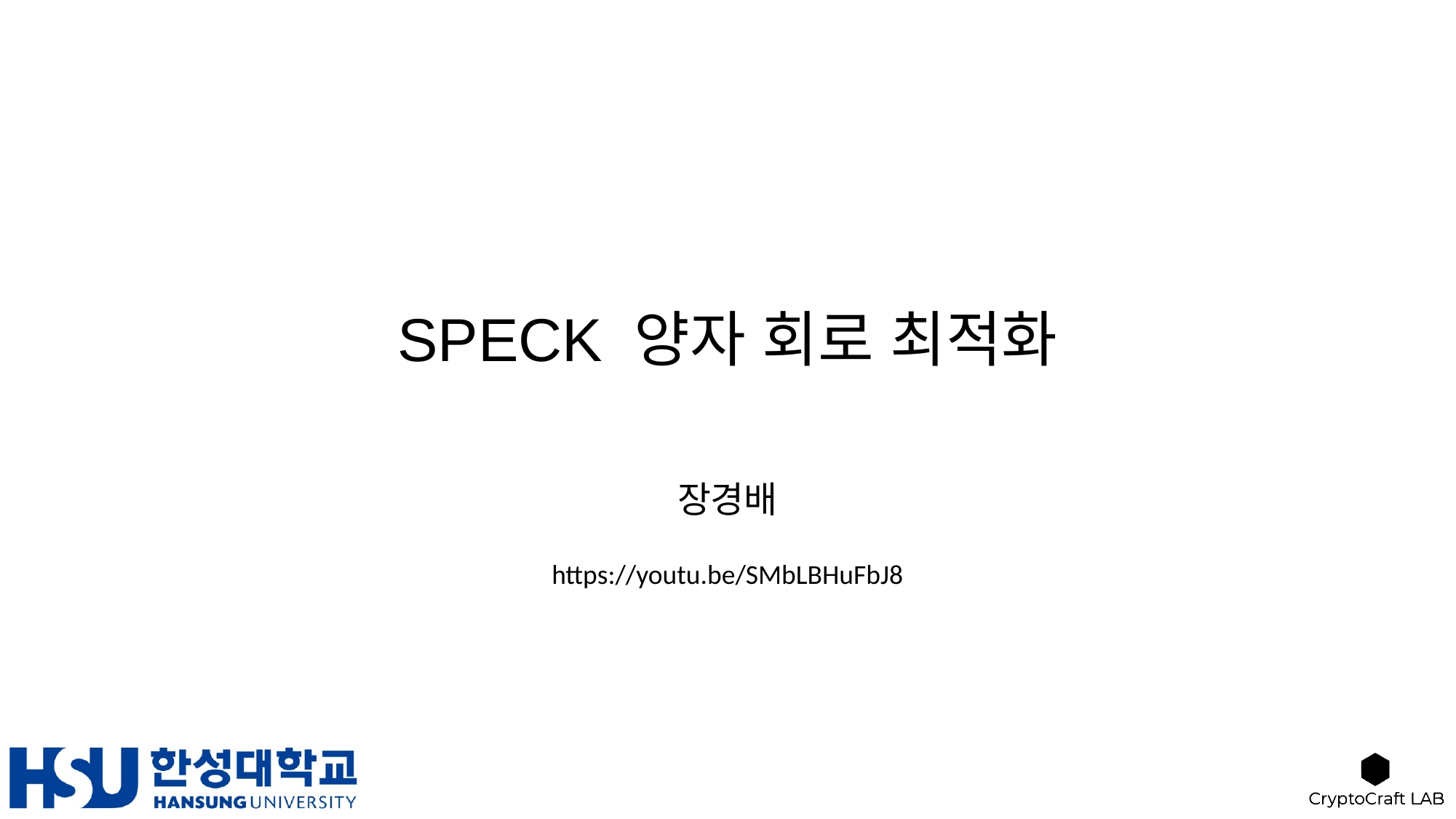

# SPECK 양자 회로 최적화
장경배

https://youtu.be/SMbLBHuFbJ8